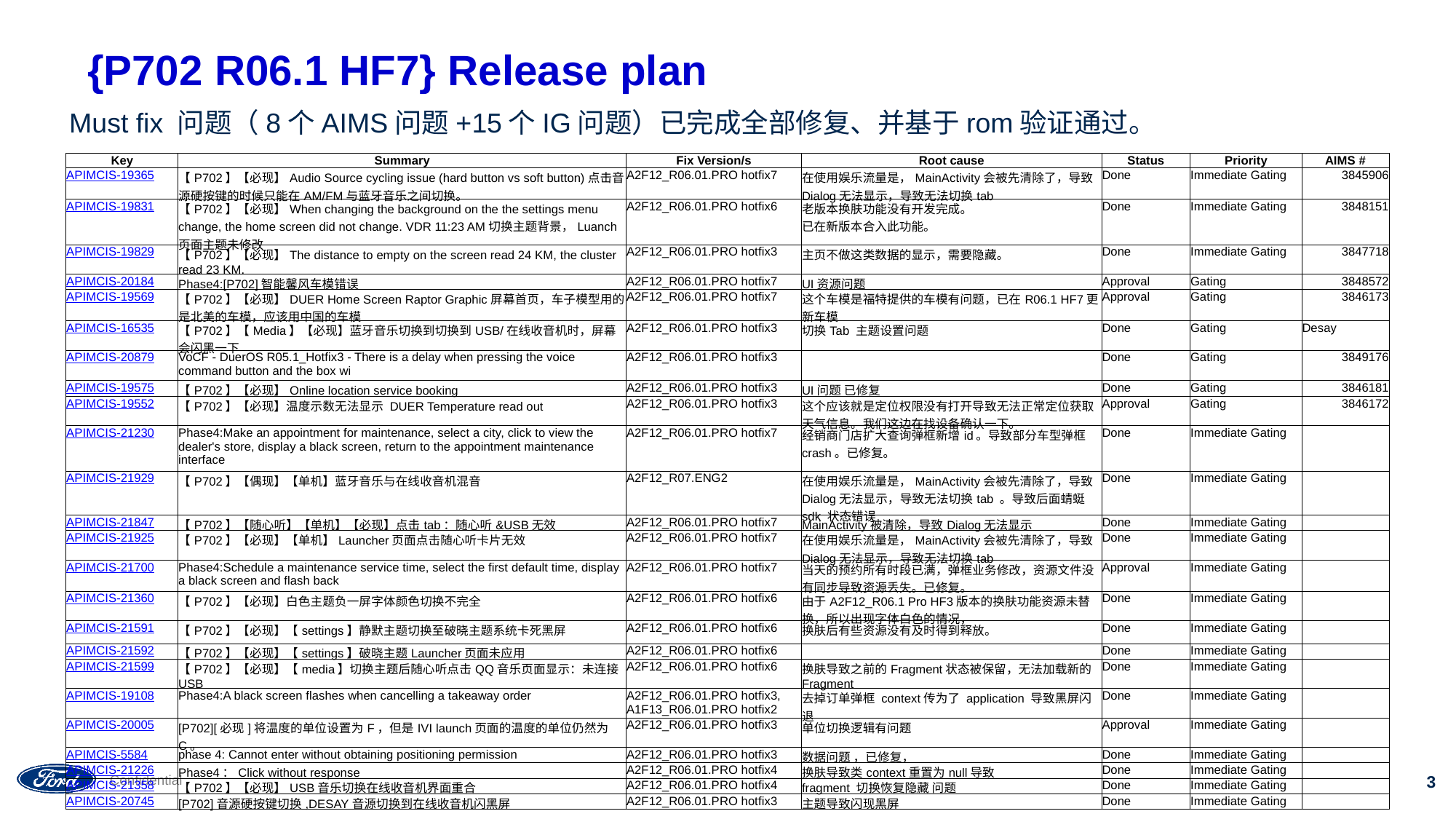

# {P702 R06.1 HF7} Release plan
Must fix 问题（8个AIMS问题+15个IG问题）已完成全部修复、并基于rom验证通过。
| Key | Summary | Fix Version/s | Root cause | Status | Priority | AIMS # |
| --- | --- | --- | --- | --- | --- | --- |
| APIMCIS-19365 | 【P702】【必现】Audio Source cycling issue (hard button vs soft button)点击音源硬按键的时候只能在AM/FM与蓝牙音乐之间切换。 | A2F12\_R06.01.PRO hotfix7 | 在使用娱乐流量是，MainActivity会被先清除了，导致Dialog无法显示，导致无法切换tab | Done | Immediate Gating | 3845906 |
| APIMCIS-19831 | 【P702】【必现】When changing the background on the the settings menu change, the home screen did not change. VDR 11:23 AM切换主题背景，Luanch页面主题未修改 | A2F12\_R06.01.PRO hotfix6 | 老版本换肤功能没有开发完成。 已在新版本合入此功能。 | Done | Immediate Gating | 3848151 |
| APIMCIS-19829 | 【P702】【必现】The distance to empty on the screen read 24 KM, the cluster read 23 KM. | A2F12\_R06.01.PRO hotfix3 | 主页不做这类数据的显示，需要隐藏。 | Done | Immediate Gating | 3847718 |
| APIMCIS-20184 | Phase4:[P702]智能馨风车模错误 | A2F12\_R06.01.PRO hotfix7 | UI资源问题 | Approval | Gating | 3848572 |
| APIMCIS-19569 | 【P702】【必现】DUER Home Screen Raptor Graphic屏幕首页，车子模型用的是北美的车模，应该用中国的车模 | A2F12\_R06.01.PRO hotfix7 | 这个车模是福特提供的车模有问题，已在R06.1 HF7更新车模 | Approval | Gating | 3846173 |
| APIMCIS-16535 | 【P702】【Media】【必现】蓝牙音乐切换到切换到USB/在线收音机时，屏幕会闪黑一下 | A2F12\_R06.01.PRO hotfix3 | 切换Tab 主题设置问题 | Done | Gating | Desay |
| APIMCIS-20879 | VoCF - DuerOS R05.1\_Hotfix3 - There is a delay when pressing the voice command button and the box wi | A2F12\_R06.01.PRO hotfix3 |  | Done | Gating | 3849176 |
| APIMCIS-19575 | 【P702】【必现】Online location service booking | A2F12\_R06.01.PRO hotfix3 | UI问题 已修复 | Done | Gating | 3846181 |
| APIMCIS-19552 | 【P702】【必现】温度示数无法显示 DUER Temperature read out | A2F12\_R06.01.PRO hotfix3 | 这个应该就是定位权限没有打开导致无法正常定位获取天气信息。我们这边在找设备确认一下。 | Approval | Gating | 3846172 |
| APIMCIS-21230 | Phase4:Make an appointment for maintenance, select a city, click to view the dealer's store, display a black screen, return to the appointment maintenance interface | A2F12\_R06.01.PRO hotfix7 | 经销商门店扩大查询弹框新增id。导致部分车型弹框crash。已修复。 | Done | Immediate Gating |  |
| APIMCIS-21929 | 【P702】【偶现】【单机】蓝牙音乐与在线收音机混音 | A2F12\_R07.ENG2 | 在使用娱乐流量是，MainActivity会被先清除了，导致Dialog无法显示，导致无法切换tab 。导致后面蜻蜓sdk 状态错误 | Done | Immediate Gating |  |
| APIMCIS-21847 | 【P702】【随心听】【单机】【必现】点击tab：随心听&USB无效 | A2F12\_R06.01.PRO hotfix7 | MainActivity被清除，导致Dialog无法显示 | Done | Immediate Gating |  |
| APIMCIS-21925 | 【P702】【必现】【单机】Launcher页面点击随心听卡片无效 | A2F12\_R06.01.PRO hotfix7 | 在使用娱乐流量是，MainActivity会被先清除了，导致Dialog无法显示，导致无法切换tab | Done | Immediate Gating |  |
| APIMCIS-21700 | Phase4:Schedule a maintenance service time, select the first default time, display a black screen and flash back | A2F12\_R06.01.PRO hotfix7 | 当天的预约所有时段已满，弹框业务修改，资源文件没有同步导致资源丢失。已修复。 | Approval | Immediate Gating |  |
| APIMCIS-21360 | 【P702】【必现】白色主题负一屏字体颜色切换不完全 | A2F12\_R06.01.PRO hotfix6 | 由于A2F12\_R06.1 Pro HF3版本的换肤功能资源未替换，所以出现字体白色的情况， | Done | Immediate Gating |  |
| APIMCIS-21591 | 【P702】【必现】【settings】静默主题切换至破晓主题系统卡死黑屏 | A2F12\_R06.01.PRO hotfix6 | 换肤后有些资源没有及时得到释放。 | Done | Immediate Gating |  |
| APIMCIS-21592 | 【P702】【必现】【settings】破晓主题Launcher页面未应用 | A2F12\_R06.01.PRO hotfix6 |  | Done | Immediate Gating |  |
| APIMCIS-21599 | 【P702】【必现】【media】切换主题后随心听点击QQ音乐页面显示：未连接USB | A2F12\_R06.01.PRO hotfix6 | 换肤导致之前的Fragment状态被保留，无法加载新的Fragment | Done | Immediate Gating |  |
| APIMCIS-19108 | Phase4:A black screen flashes when cancelling a takeaway order | A2F12\_R06.01.PRO hotfix3, A1F13\_R06.01.PRO hotfix2 | 去掉订单弹框 context传为了 application 导致黑屏闪退 | Done | Immediate Gating |  |
| APIMCIS-20005 | [P702][必现]将温度的单位设置为F，但是IVI launch页面的温度的单位仍然为C。 | A2F12\_R06.01.PRO hotfix3 | 单位切换逻辑有问题 | Approval | Immediate Gating |  |
| APIMCIS-5584 | phase 4: Cannot enter without obtaining positioning permission | A2F12\_R06.01.PRO hotfix3 | 数据问题 ，已修复， | Done | Immediate Gating |  |
| APIMCIS-21226 | Phase4：Click without response | A2F12\_R06.01.PRO hotfix4 | 换肤导致类context重置为null导致 | Done | Immediate Gating |  |
| APIMCIS-21358 | 【P702】【必现】USB音乐切换在线收音机界面重合 | A2F12\_R06.01.PRO hotfix4 | fragment 切换恢复隐藏 问题 | Done | Immediate Gating |  |
| APIMCIS-20745 | [P702]音源硬按键切换,DESAY音源切换到在线收音机闪黑屏 | A2F12\_R06.01.PRO hotfix3 | 主题导致闪现黑屏 | Done | Immediate Gating |  |